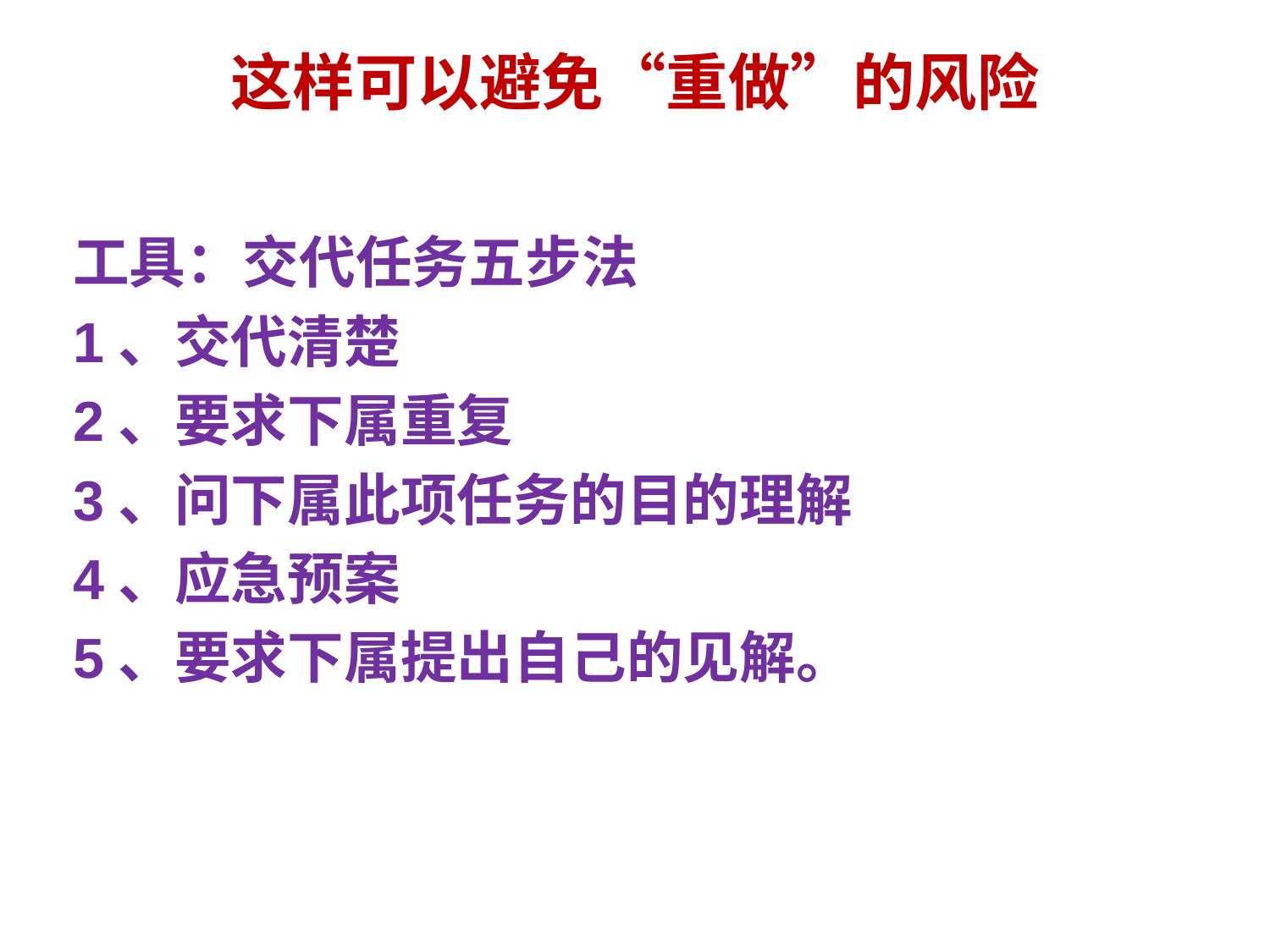

# 这样可以避免“重做”的风险
工具：交代任务五步法
1、交代清楚
2、要求下属重复
3、问下属此项任务的目的理解
4、应急预案
5、要求下属提出自己的见解。